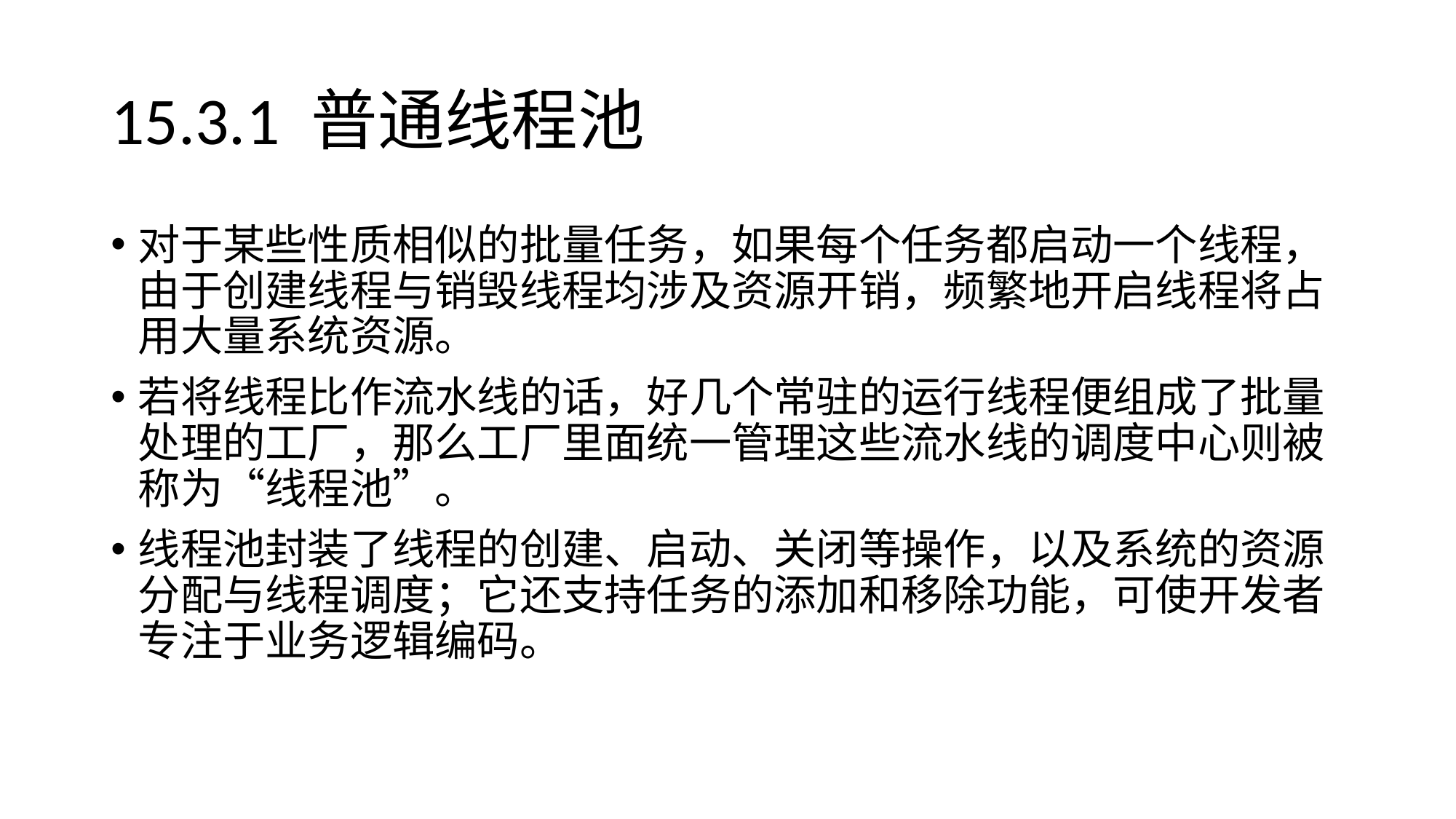

# 15.3.1 普通线程池
对于某些性质相似的批量任务，如果每个任务都启动一个线程，由于创建线程与销毁线程均涉及资源开销，频繁地开启线程将占用大量系统资源。
若将线程比作流水线的话，好几个常驻的运行线程便组成了批量处理的工厂，那么工厂里面统一管理这些流水线的调度中心则被称为“线程池”。
线程池封装了线程的创建、启动、关闭等操作，以及系统的资源分配与线程调度；它还支持任务的添加和移除功能，可使开发者专注于业务逻辑编码。